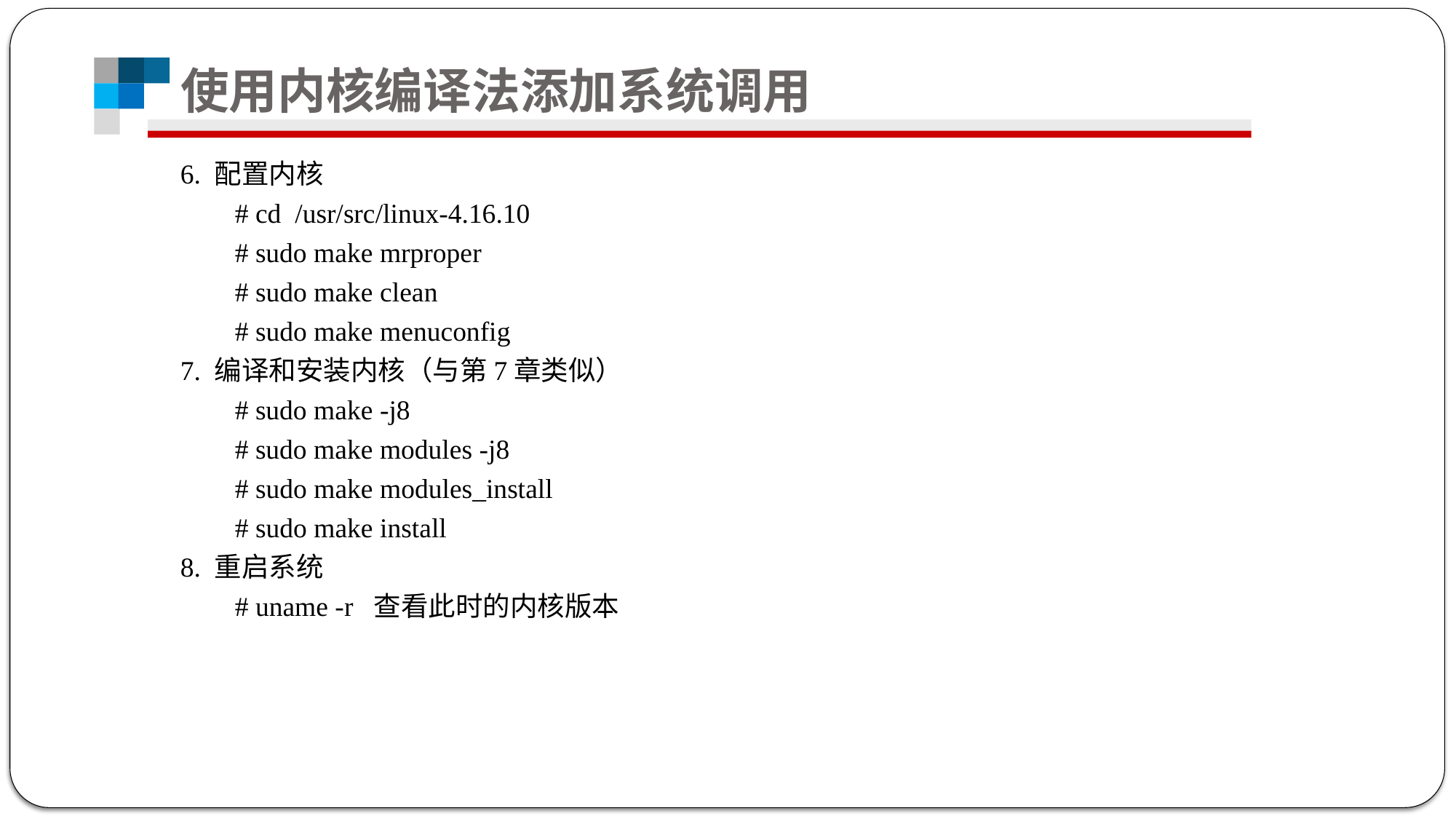

# 使用内核编译法添加系统调用
6. 配置内核
# cd  /usr/src/linux-4.16.10
# sudo make mrproper
# sudo make clean
# sudo make menuconfig
7. 编译和安装内核（与第7章类似）
# sudo make -j8
# sudo make modules -j8
# sudo make modules_install
# sudo make install
8. 重启系统
# uname -r  查看此时的内核版本